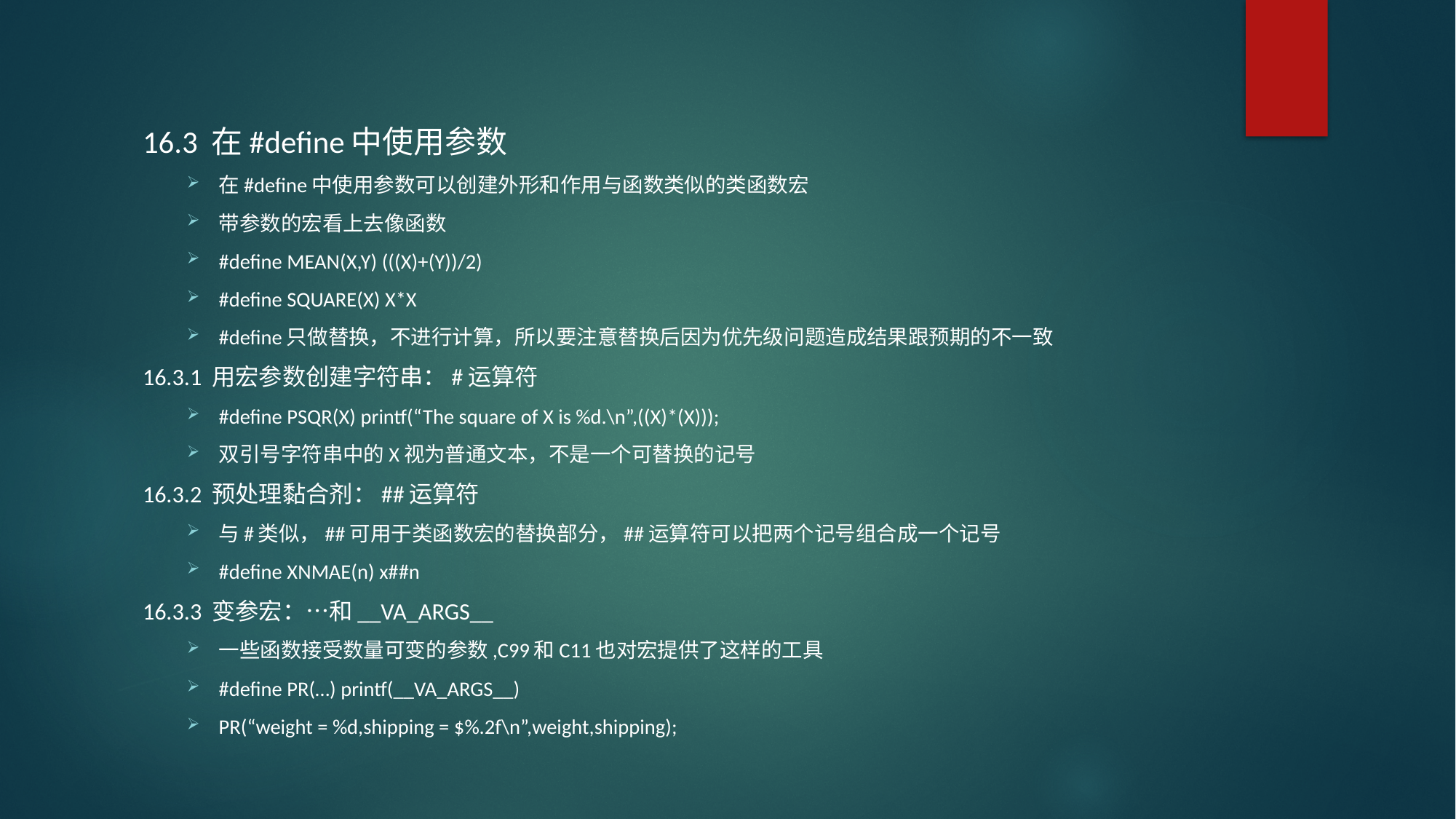

16.3 在#define中使用参数
在#define中使用参数可以创建外形和作用与函数类似的类函数宏
带参数的宏看上去像函数
#define MEAN(X,Y) (((X)+(Y))/2)
#define SQUARE(X) X*X
#define只做替换，不进行计算，所以要注意替换后因为优先级问题造成结果跟预期的不一致
16.3.1 用宏参数创建字符串：#运算符
#define PSQR(X) printf(“The square of X is %d.\n”,((X)*(X)));
双引号字符串中的X视为普通文本，不是一个可替换的记号
16.3.2 预处理黏合剂：##运算符
与#类似，##可用于类函数宏的替换部分，##运算符可以把两个记号组合成一个记号
#define XNMAE(n) x##n
16.3.3 变参宏：…和__VA_ARGS__
一些函数接受数量可变的参数,C99和C11也对宏提供了这样的工具
#define PR(…) printf(__VA_ARGS__)
PR(“weight = %d,shipping = $%.2f\n”,weight,shipping);